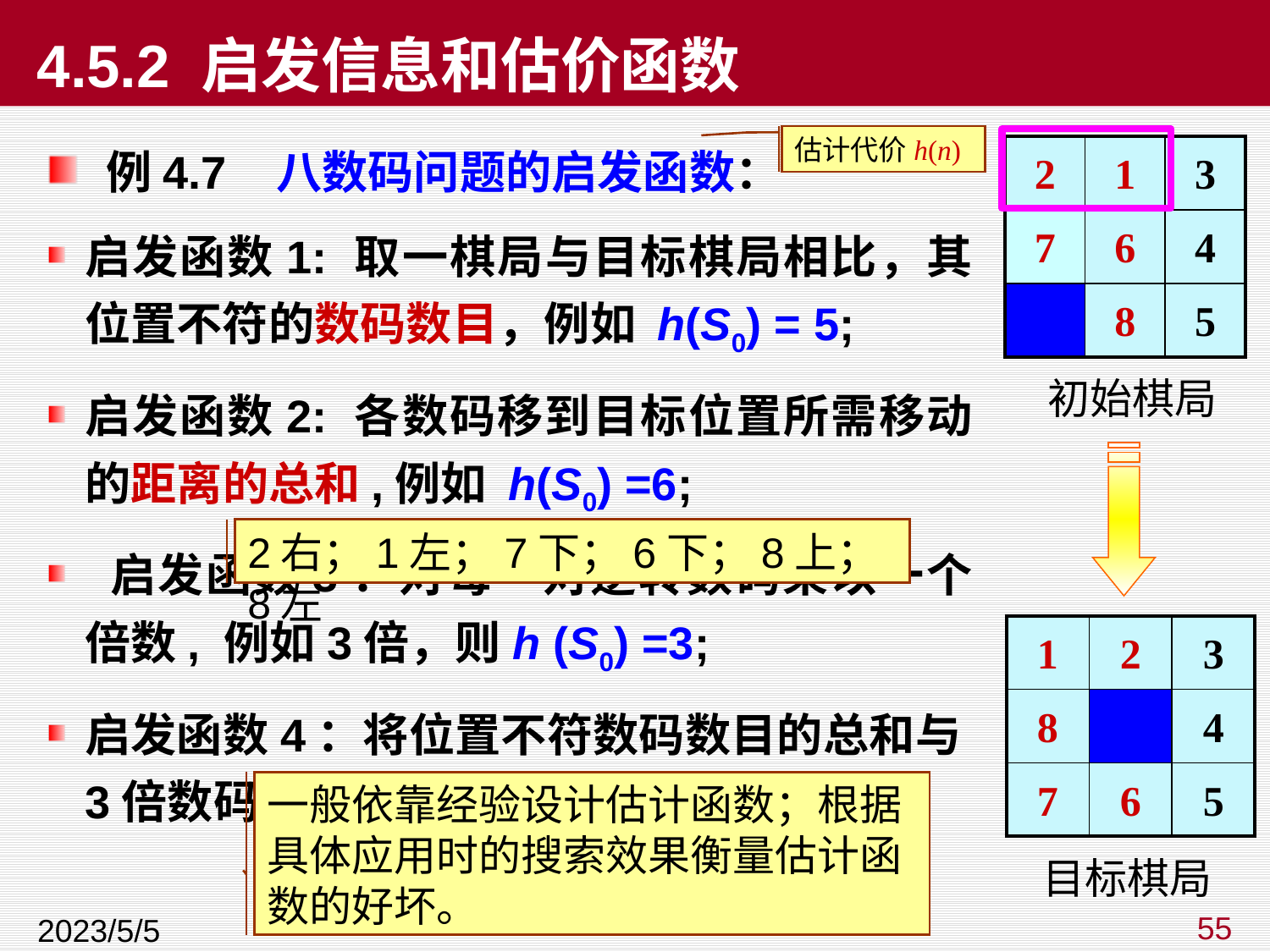

# 4.5.2 启发信息和估价函数
 例4.7   八数码问题的启发函数：
启发函数1: 取一棋局与目标棋局相比，其位置不符的数码数目，例如 h(S0) = 5;
启发函数2: 各数码移到目标位置所需移动的距离的总和,例如 h(S0) =6;
 启发函数3：对每一对逆转数码乘以一个倍数, 例如3倍，则h (S0) =3;
启发函数4：将位置不符数码数目的总和与3倍数码逆转数目相加，例如 h (S0) =8。
估计代价h(n)

| 2 | 1 | 3 |
| --- | --- | --- |
| 7 | 6 | 4 |
|  | 8 | 5 |
初始棋局

2右；1左；7下；6下；8上；8左
| 1 | 2 | 3 |
| --- | --- | --- |
| 8 |  | 4 |
| 7 | 6 | 5 |
一般依靠经验设计估计函数；根据具体应用时的搜索效果衡量估计函数的好坏。
目标棋局
55
2023/5/5